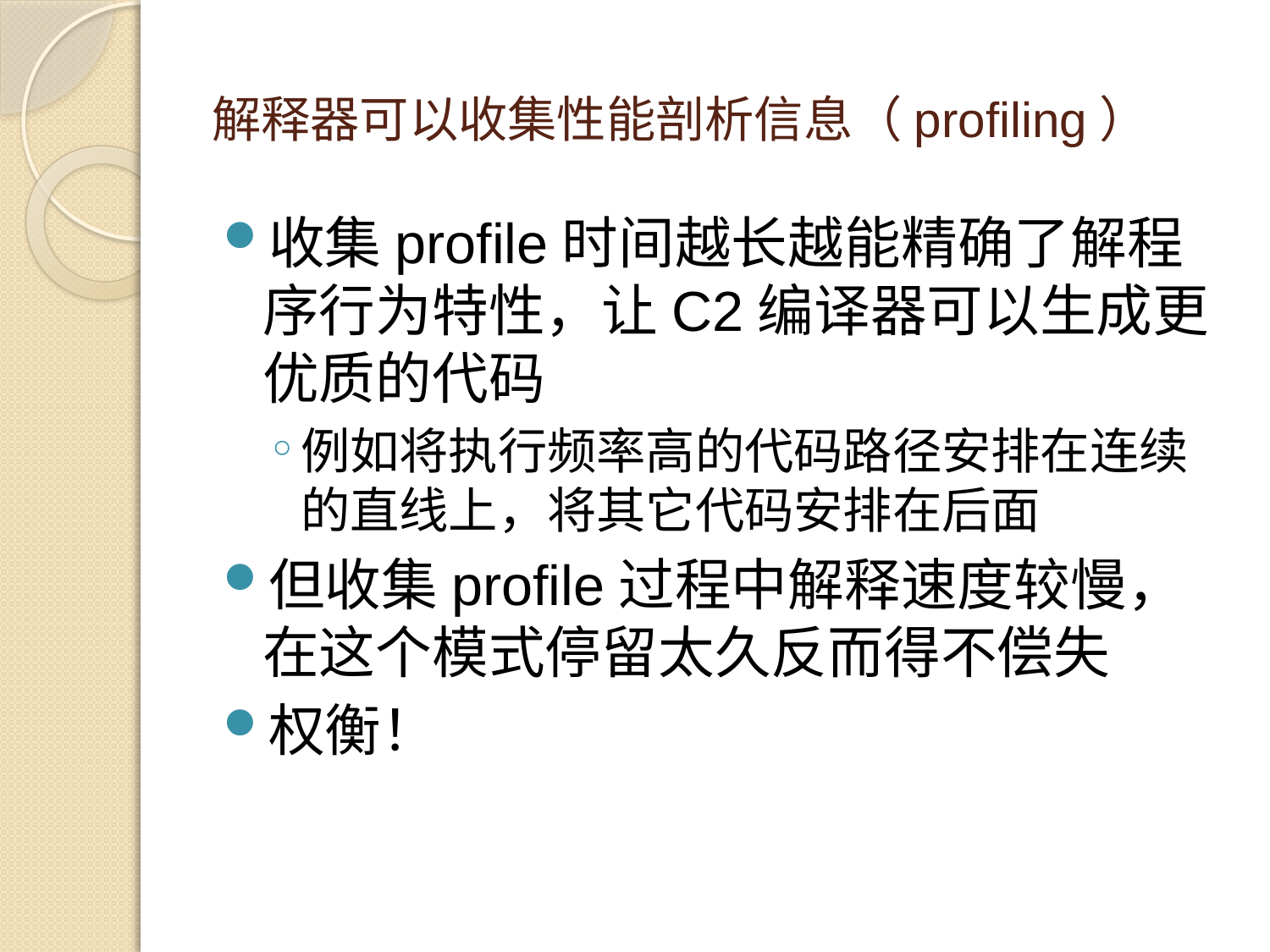

# 解释器可以收集性能剖析信息（profiling）
收集profile时间越长越能精确了解程序行为特性，让C2编译器可以生成更优质的代码
例如将执行频率高的代码路径安排在连续的直线上，将其它代码安排在后面
但收集profile过程中解释速度较慢，在这个模式停留太久反而得不偿失
权衡！